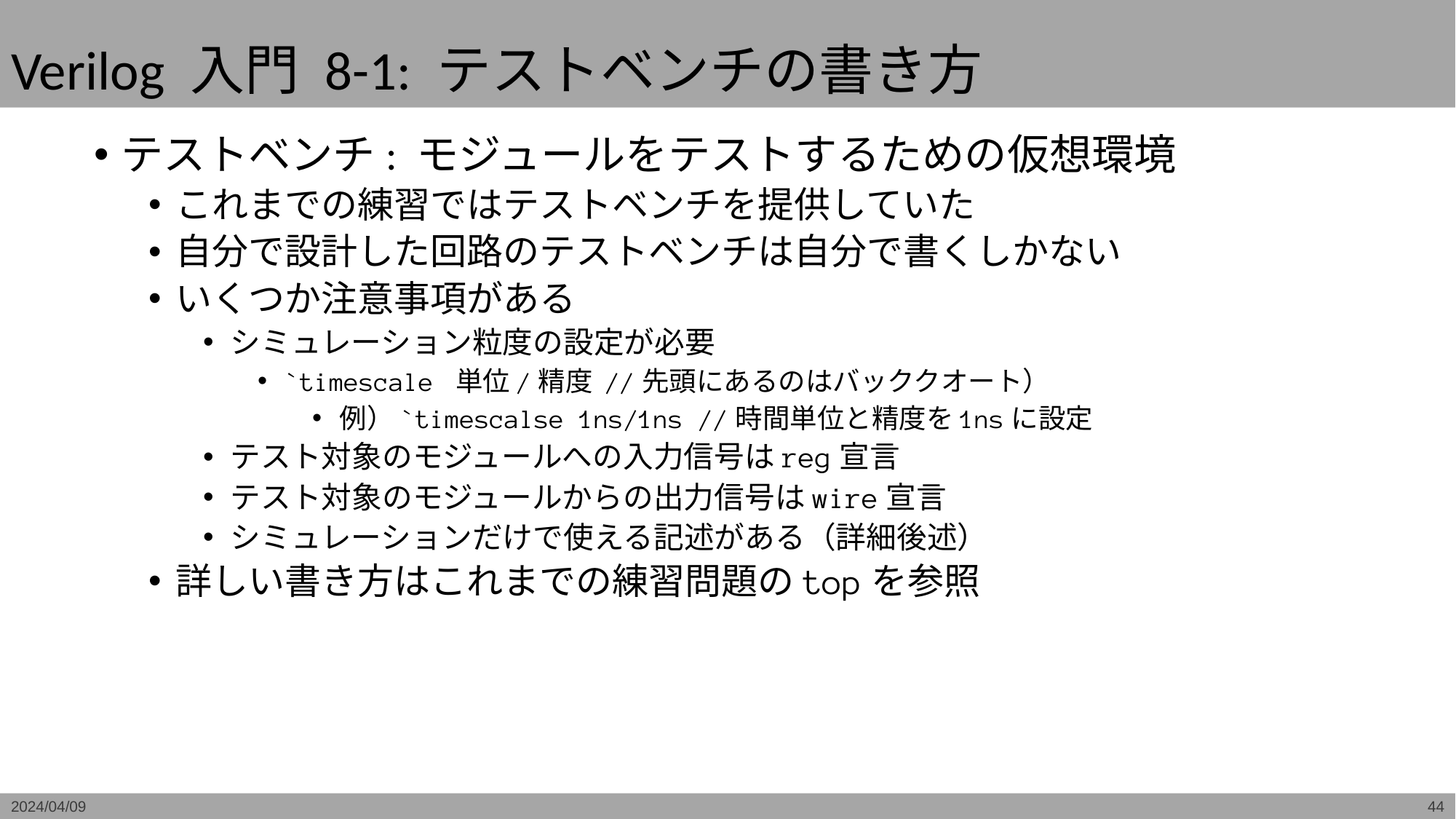

# Verilog 入門 8-1: テストベンチの書き方
テストベンチ: モジュールをテストするための仮想環境
これまでの練習ではテストベンチを提供していた
自分で設計した回路のテストベンチは自分で書くしかない
いくつか注意事項がある
シミュレーション粒度の設定が必要
`timescale 単位/精度 //先頭にあるのはバッククオート）
例）`timescalse 1ns/1ns //時間単位と精度を1nsに設定
テスト対象のモジュールへの入力信号はreg宣言
テスト対象のモジュールからの出力信号はwire宣言
シミュレーションだけで使える記述がある（詳細後述）
詳しい書き方はこれまでの練習問題のtopを参照
2024/04/09
44